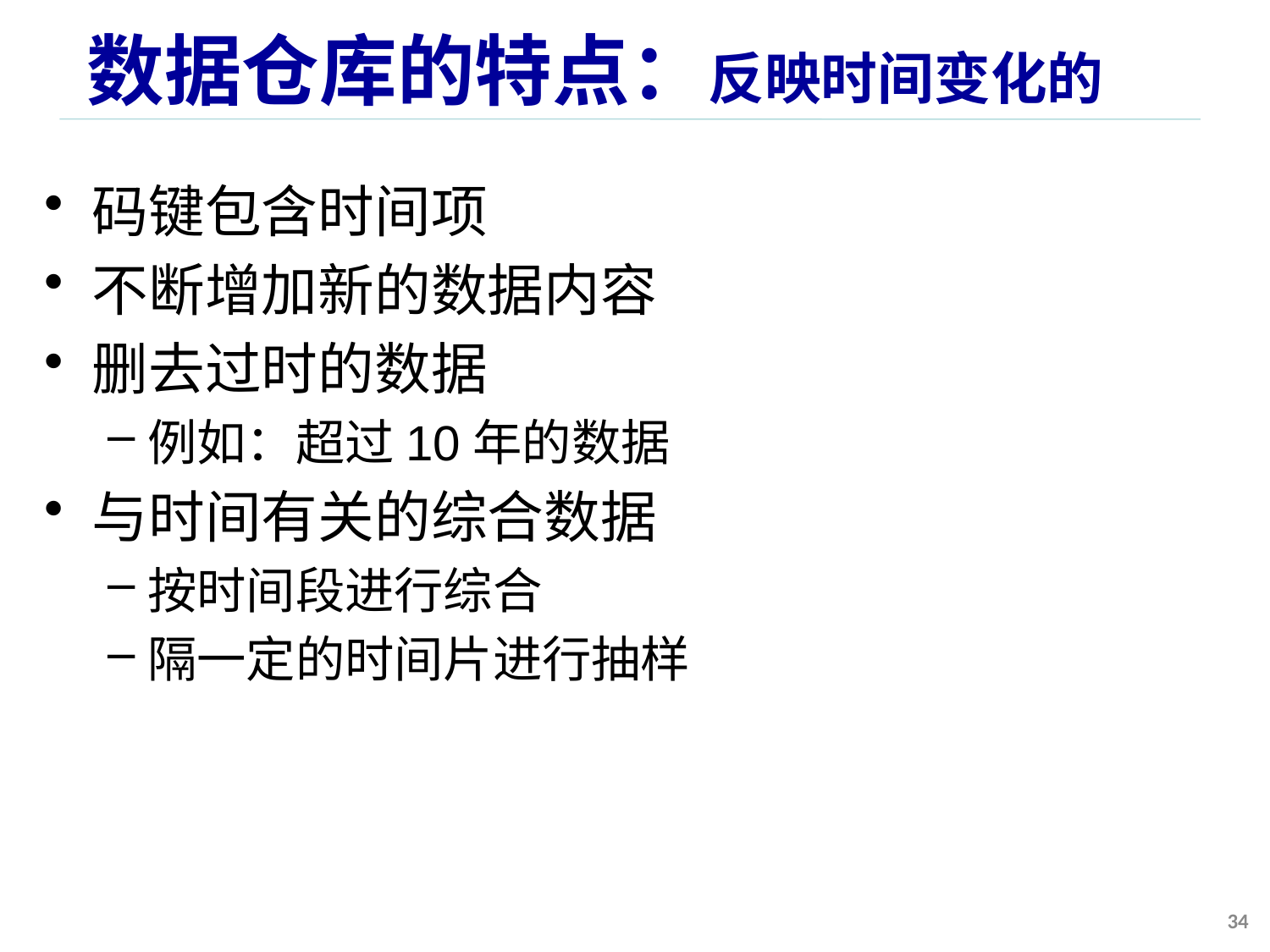

# 数据仓库的特点：反映时间变化的
码键包含时间项
不断增加新的数据内容
删去过时的数据
例如：超过10年的数据
与时间有关的综合数据
按时间段进行综合
隔一定的时间片进行抽样
34